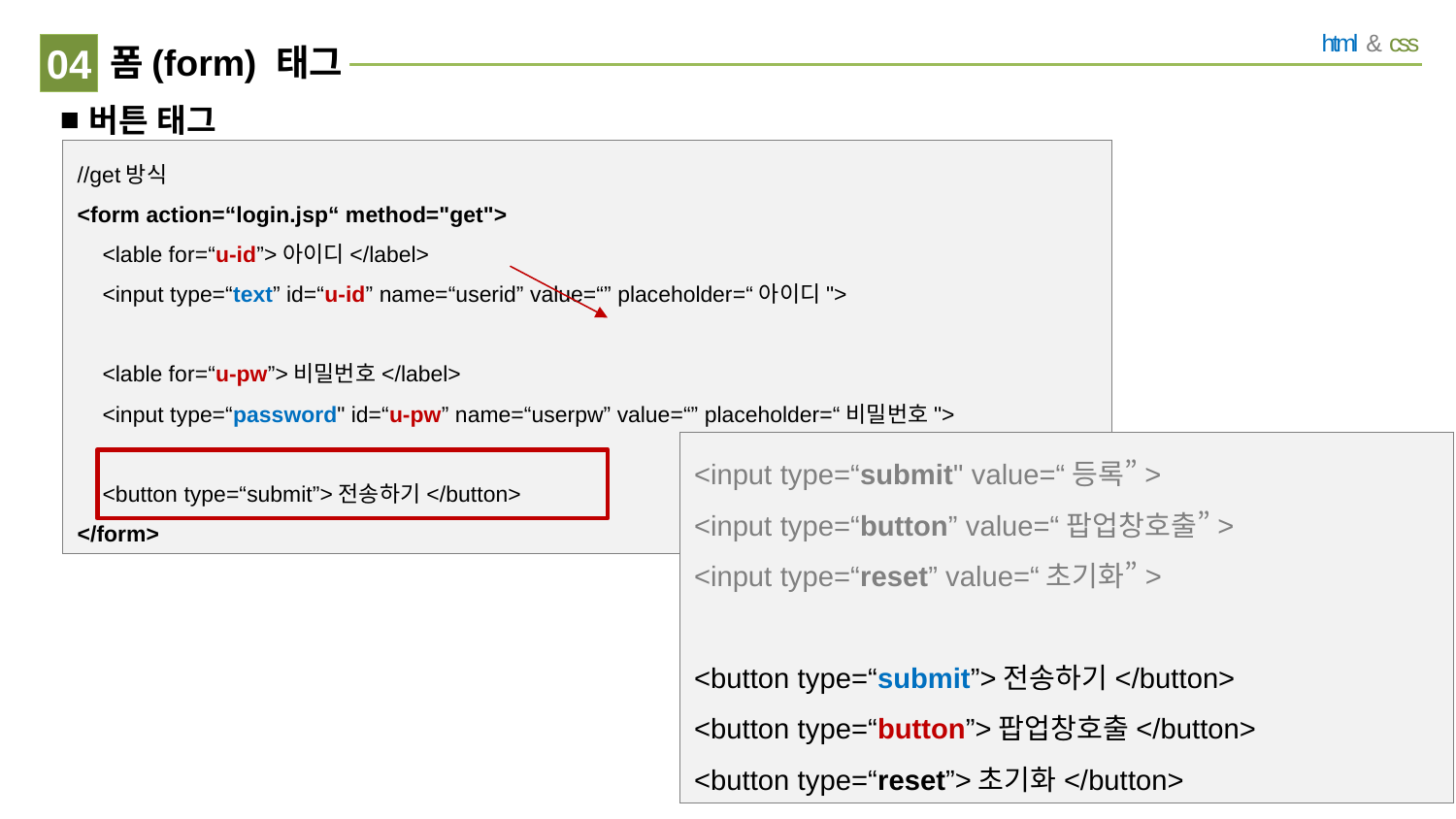

04
# 폼(form) 태그
버튼 태그

//get방식
<form action=“login.jsp“ method="get">
    <lable for=“u-id”>아이디</label>
    <input type=“text” id=“u-id” name=“userid” value=“” placeholder=“아이디">

    <lable for=“u-pw”>비밀번호</label>
    <input type=“password" id=“u-pw” name=“userpw” value=“” placeholder=“비밀번호">

    <button type=“submit”>전송하기</button>
</form>
<input type=“submit" value=“등록”>
<input type=“button” value=“팝업창호출”>
<input type=“reset” value=“초기화”>

<button type=“submit”>전송하기</button>
<button type=“button”>팝업창호출</button>
<button type=“reset”>초기화</button>